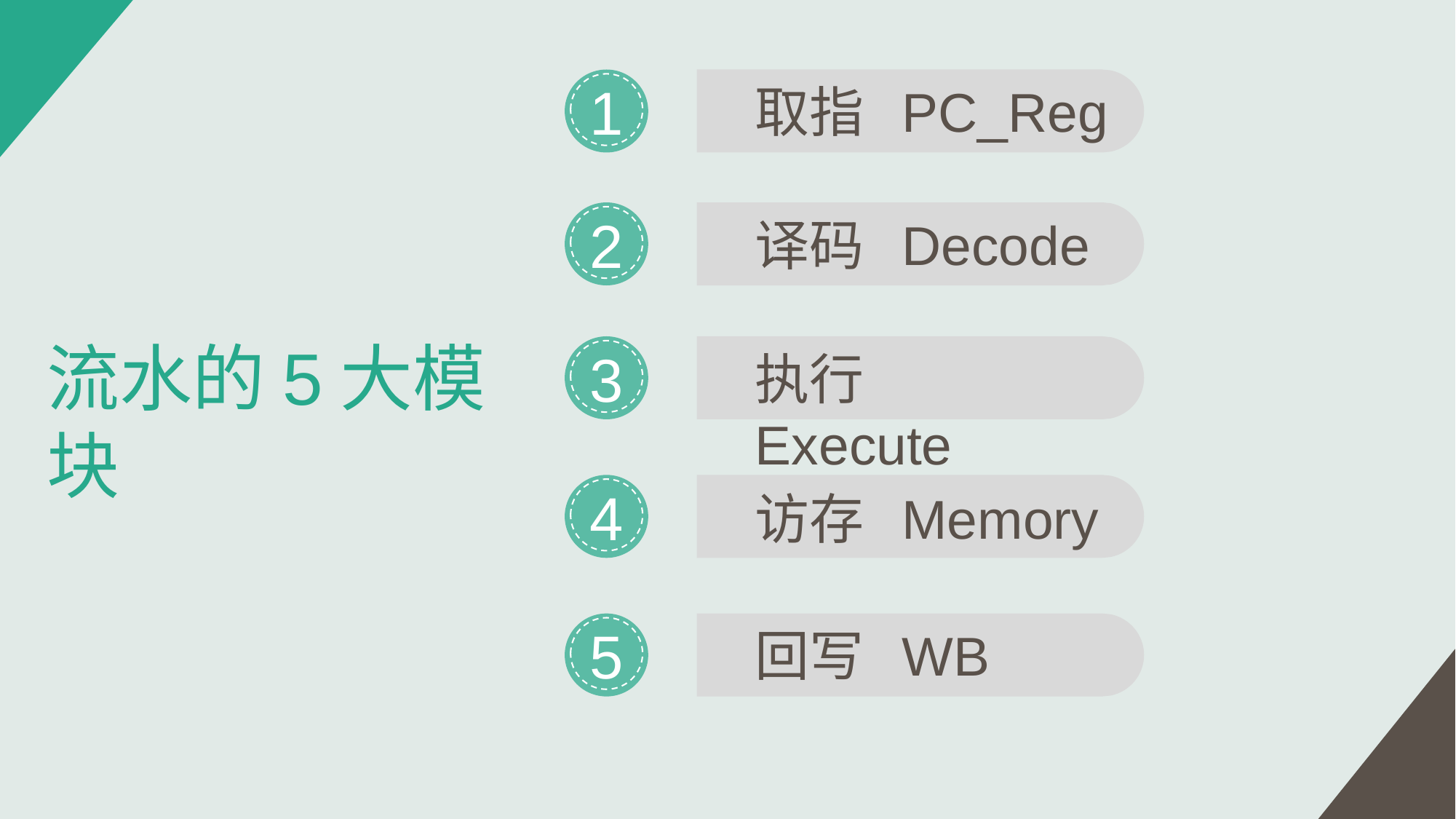

1

取指  PC_Reg

2

译码  Decode

流水的5大模块
3

执行  Execute

4

访存  Memory
5

回写  WB